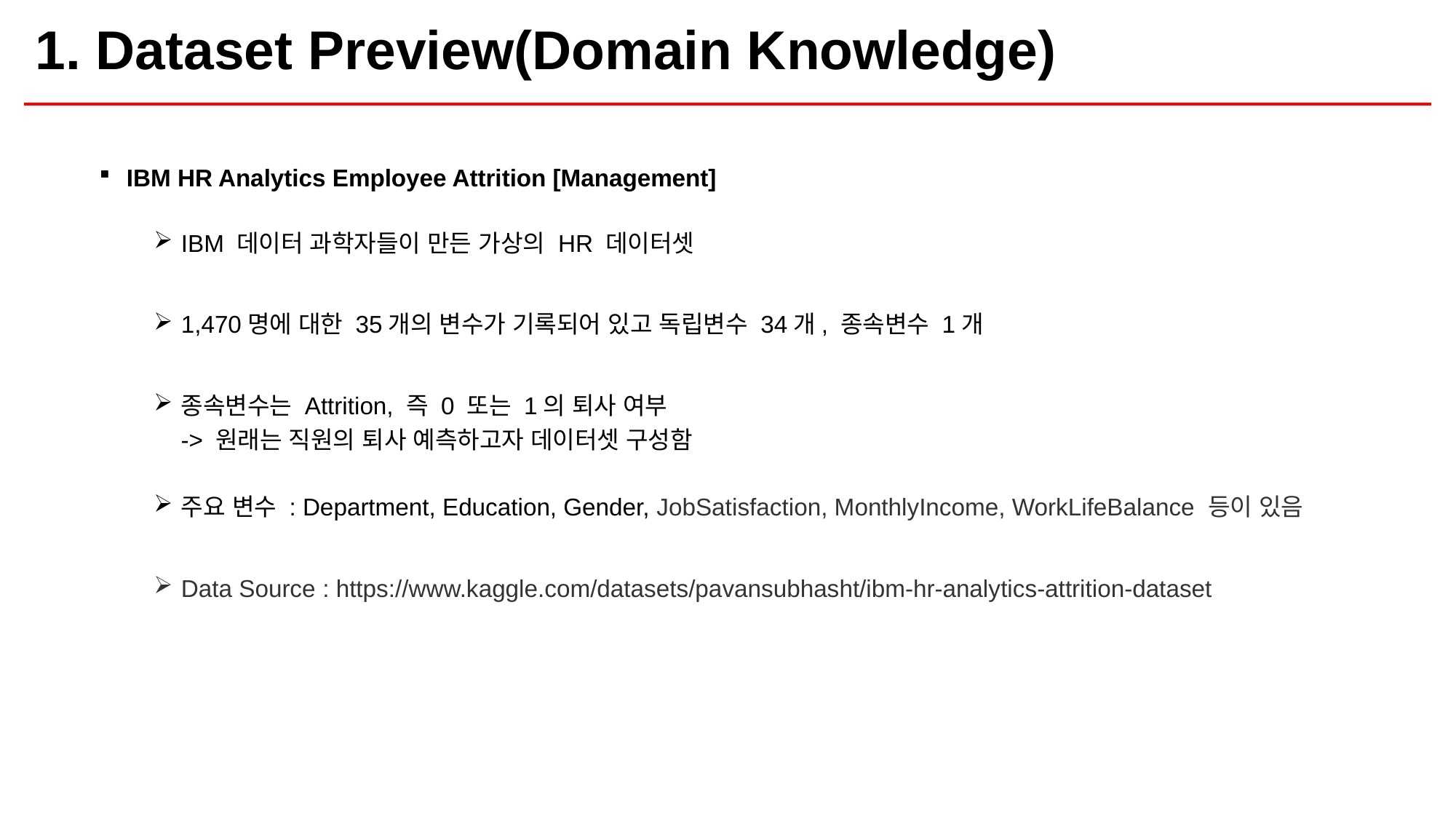

| 1. Dataset Preview(Domain Knowledge) |
| --- |
IBM HR Analytics Employee Attrition [Management]

IBM 데이터 과학자들이 만든 가상의 HR 데이터셋

1,470명에 대한 35개의 변수가 기록되어 있고 독립변수 34개, 종속변수 1개

종속변수는 Attrition, 즉 0 또는 1의 퇴사 여부
    -> 원래는 직원의 퇴사 예측하고자 데이터셋 구성함

주요 변수 : Department, Education, Gender, JobSatisfaction, MonthlyIncome, WorkLifeBalance 등이 있음

Data Source : https://www.kaggle.com/datasets/pavansubhasht/ibm-hr-analytics-attrition-dataset